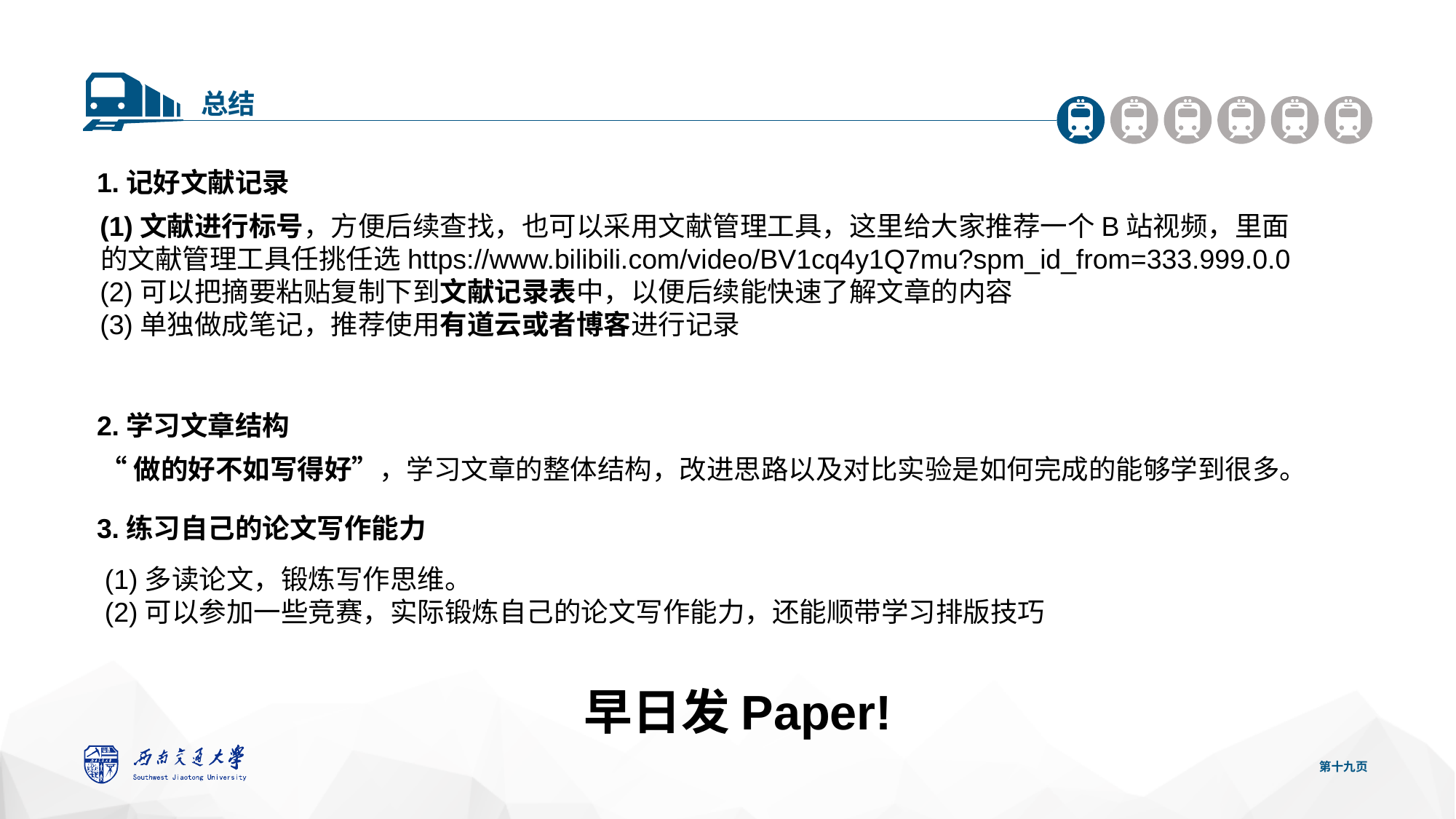

总结
1.记好文献记录
(1)文献进行标号，方便后续查找，也可以采用文献管理工具，这里给大家推荐一个B站视频，里面的文献管理工具任挑任选https://www.bilibili.com/video/BV1cq4y1Q7mu?spm_id_from=333.999.0.0
(2)可以把摘要粘贴复制下到文献记录表中，以便后续能快速了解文章的内容
(3)单独做成笔记，推荐使用有道云或者博客进行记录
2.学习文章结构
“做的好不如写得好”，学习文章的整体结构，改进思路以及对比实验是如何完成的能够学到很多。
3.练习自己的论文写作能力
(1)多读论文，锻炼写作思维。
(2)可以参加一些竞赛，实际锻炼自己的论文写作能力，还能顺带学习排版技巧
早日发Paper!
第十九页